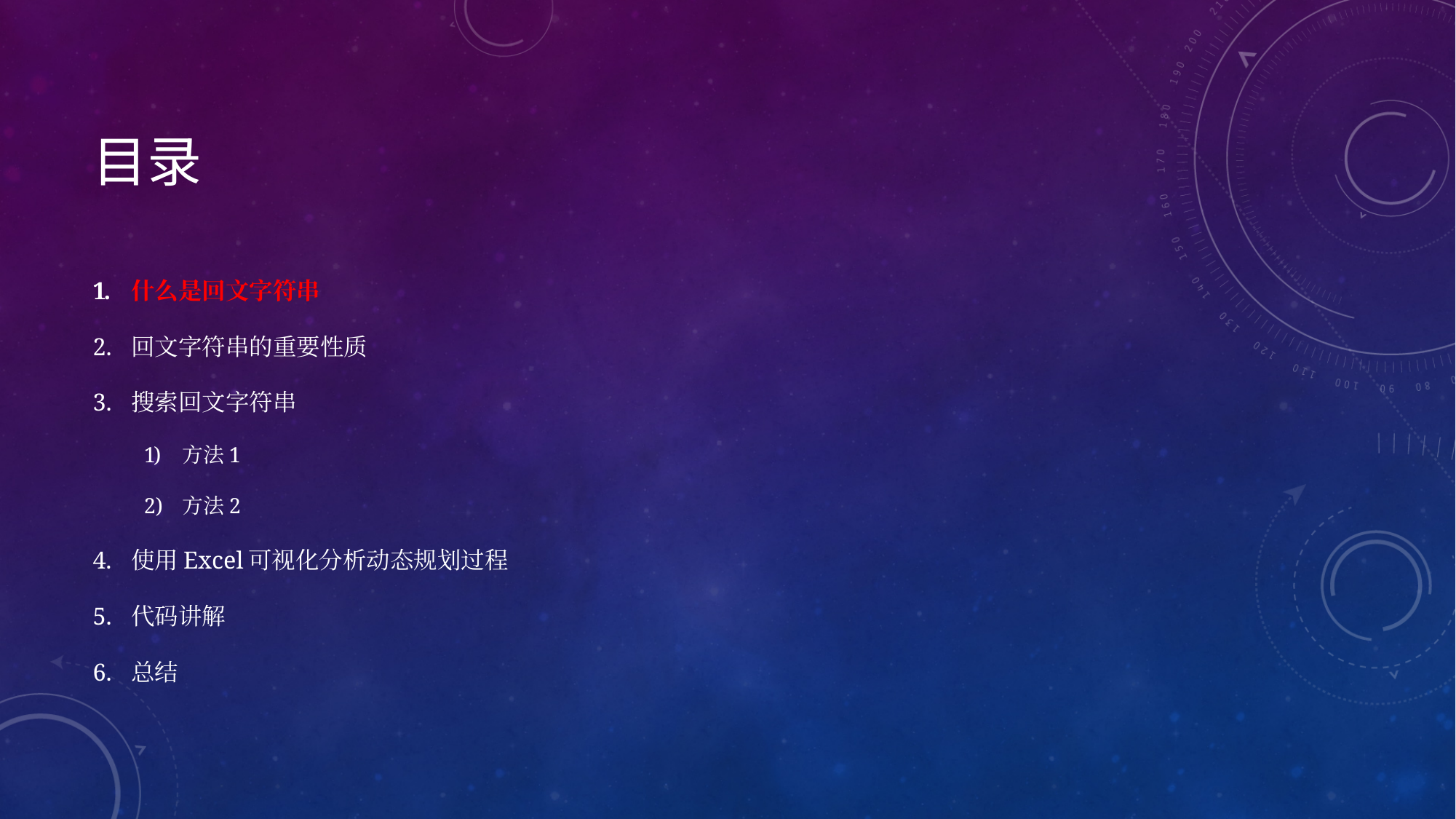

# 目录
什么是回文字符串
回文字符串的重要性质
搜索回文字符串
方法1
方法2
使用Excel可视化分析动态规划过程
代码讲解
总结